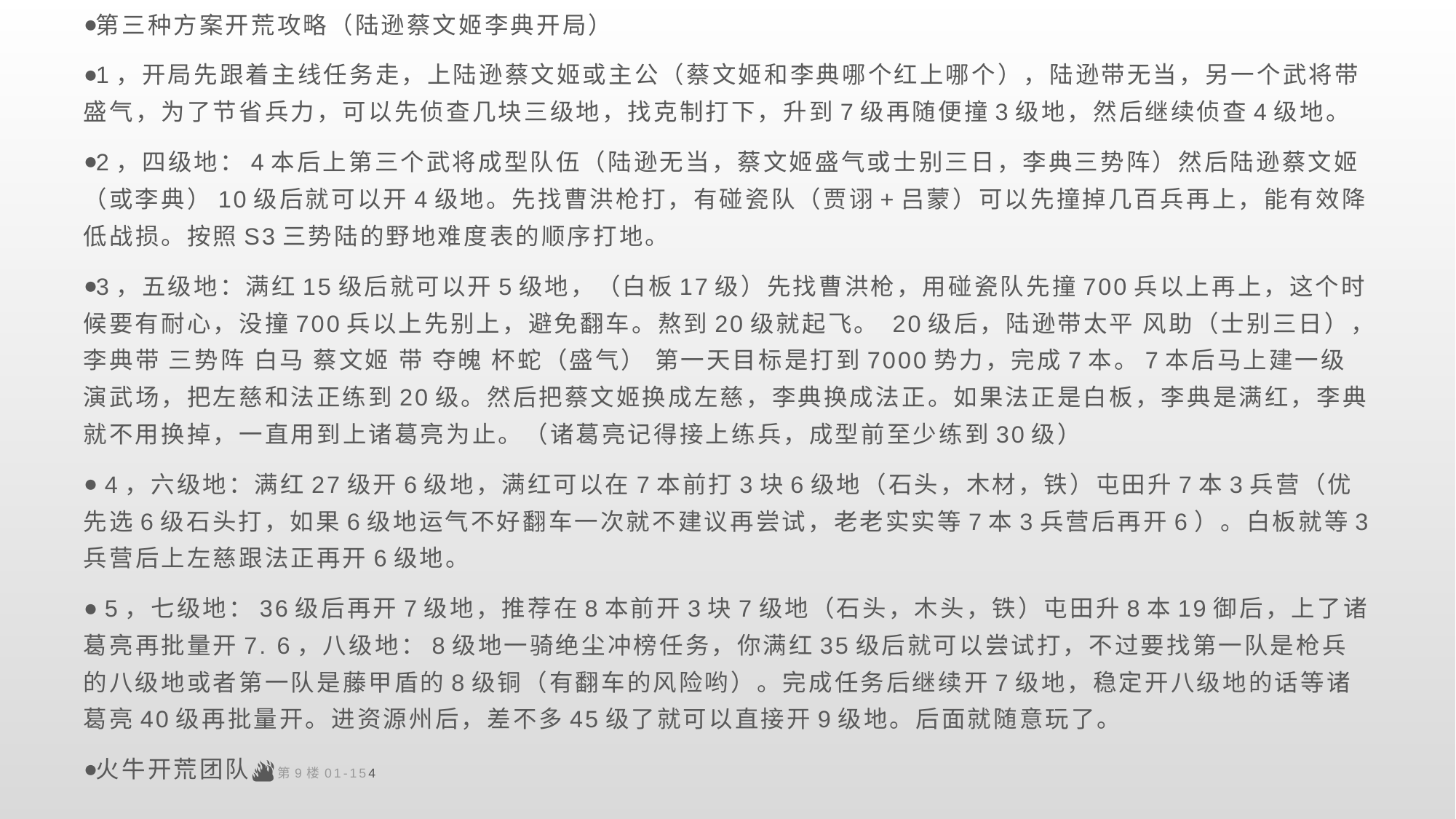

第三种方案开荒攻略（陆逊蔡文姬李典开局）
1，开局先跟着主线任务走，上陆逊蔡文姬或主公（蔡文姬和李典哪个红上哪个），陆逊带无当，另一个武将带盛气，为了节省兵力，可以先侦查几块三级地，找克制打下，升到7级再随便撞3级地，然后继续侦查4级地。
2，四级地：4本后上第三个武将成型队伍（陆逊无当，蔡文姬盛气或士别三日，李典三势阵）然后陆逊蔡文姬（或李典）10级后就可以开4级地。先找曹洪枪打，有碰瓷队（贾诩+吕蒙）可以先撞掉几百兵再上，能有效降低战损。按照S3三势陆的野地难度表的顺序打地。
3，五级地：满红15级后就可以开5级地，（白板17级）先找曹洪枪，用碰瓷队先撞700兵以上再上，这个时候要有耐心，没撞700兵以上先别上，避免翻车。熬到20级就起飞。 20级后，陆逊带太平 风助（士别三日），李典带 三势阵 白马 蔡文姬 带 夺魄 杯蛇（盛气） 第一天目标是打到7000势力，完成7本。7本后马上建一级演武场，把左慈和法正练到20级。然后把蔡文姬换成左慈，李典换成法正。如果法正是白板，李典是满红，李典就不用换掉，一直用到上诸葛亮为止。（诸葛亮记得接上练兵，成型前至少练到30级）
 4，六级地：满红27级开6级地，满红可以在7本前打3块6级地（石头，木材，铁）屯田升7本3兵营（优先选6级石头打，如果6级地运气不好翻车一次就不建议再尝试，老老实实等7本3兵营后再开6）。白板就等3兵营后上左慈跟法正再开6级地。
 5，七级地：36级后再开7级地，推荐在8本前开3块7级地（石头，木头，铁）屯田升8本19御后，上了诸葛亮再批量开7. 6，八级地：8级地一骑绝尘冲榜任务，你满红35级后就可以尝试打，不过要找第一队是枪兵的八级地或者第一队是藤甲盾的8级铜（有翻车的风险哟）。完成任务后继续开7级地，稳定开八级地的话等诸葛亮40级再批量开。进资源州后，差不多45级了就可以直接开9级地。后面就随意玩了。火牛开荒团队🔥第9楼01-154